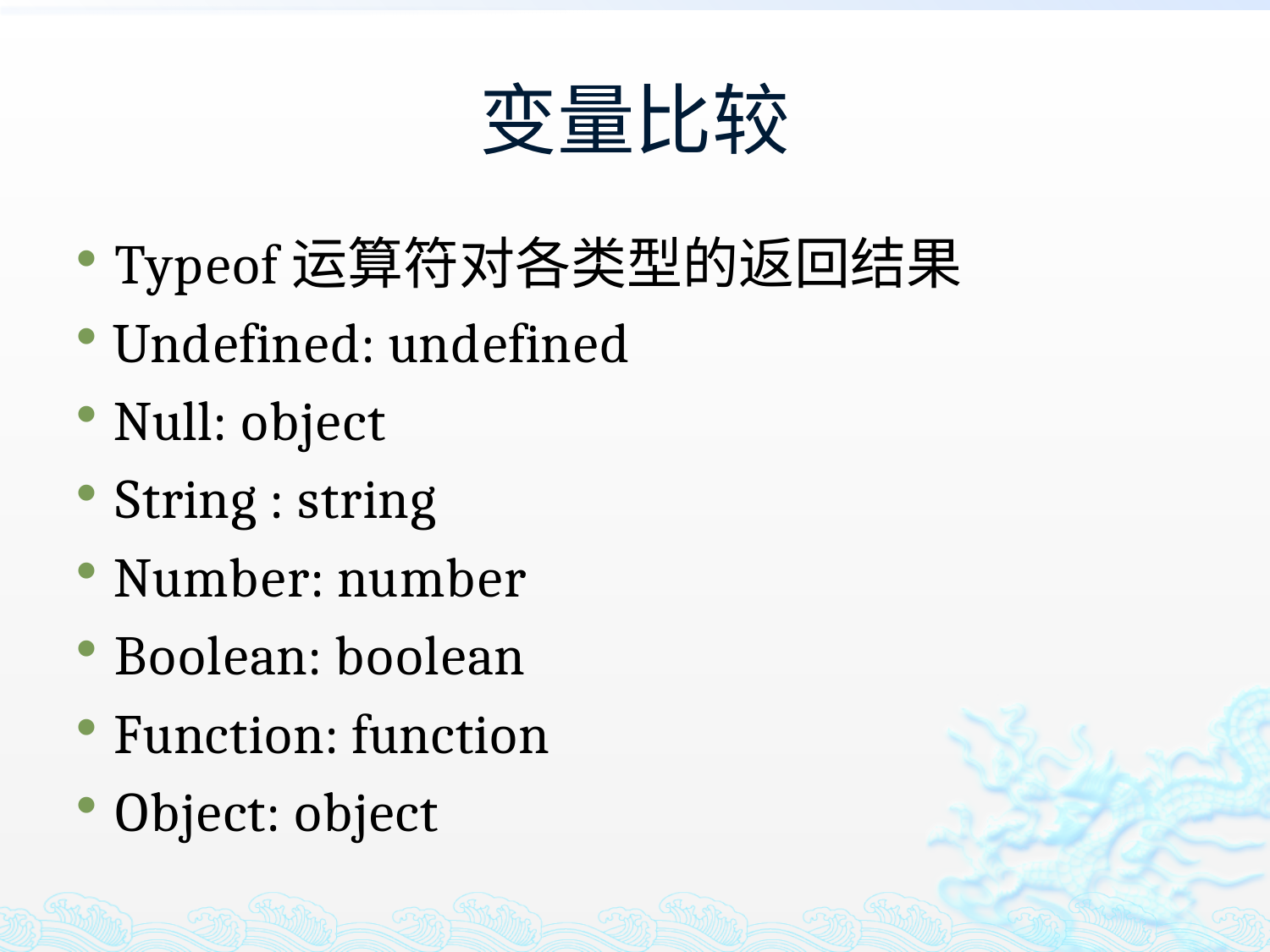

# 变量比较
Typeof运算符对各类型的返回结果
Undefined: undefined
Null: object
String : string
Number: number
Boolean: boolean
Function: function
Object: object